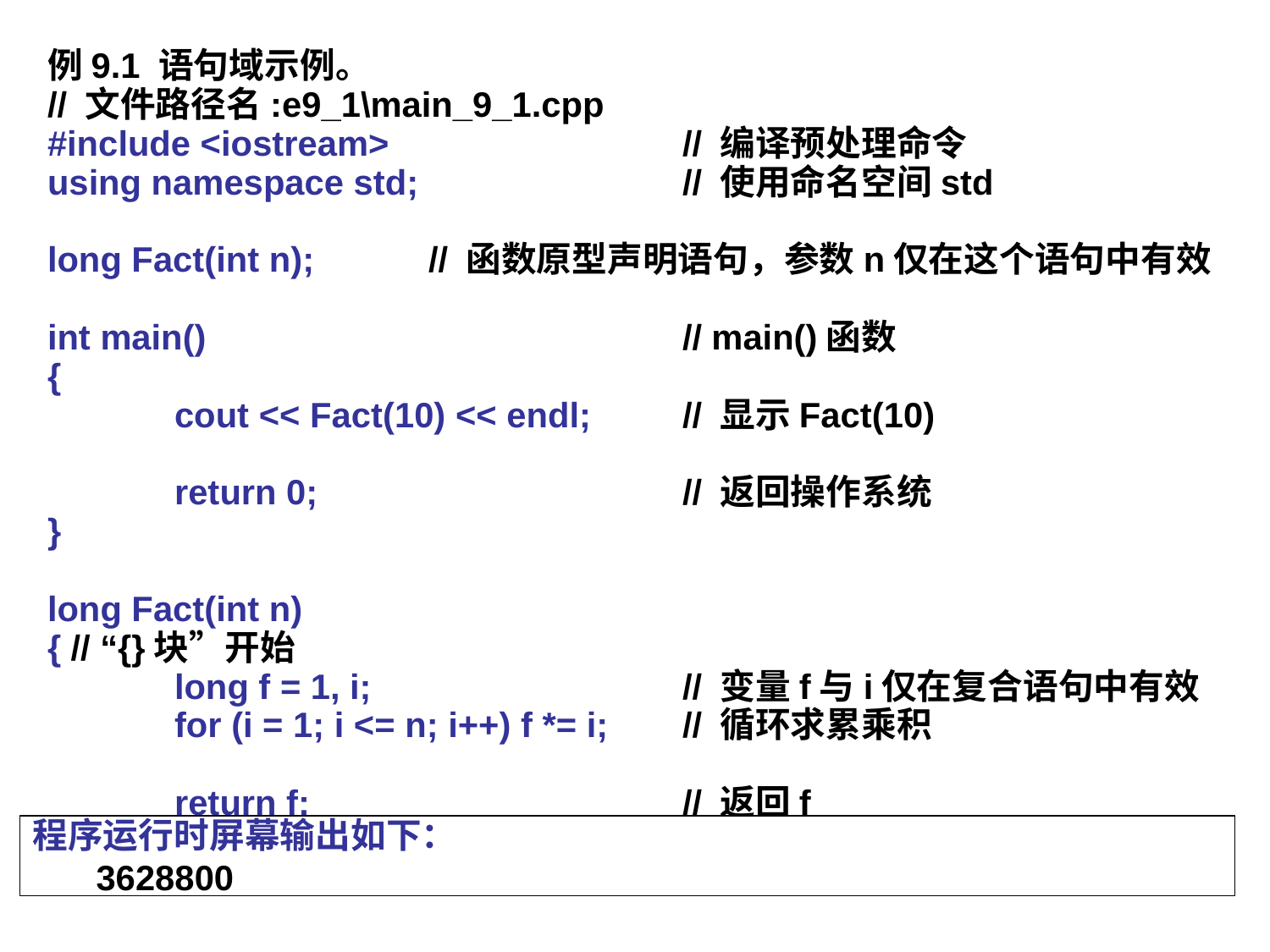

例9.1 语句域示例。
// 文件路径名:e9_1\main_9_1.cpp
#include <iostream>               		// 编译预处理命令
using namespace std;			// 使用命名空间std

long Fact(int n);	// 函数原型声明语句，参数n仅在这个语句中有效

int main()				// main()函数
{
	cout << Fact(10) << endl;	// 显示Fact(10)

	return 0;			// 返回操作系统
}

long Fact(int n)
{ // “{}块”开始
	long f = 1, i;			// 变量f与i仅在复合语句中有效
	for (i = 1; i <= n; i++) f *= i;	// 循环求累乘积

	return f;			// 返回f
} // “{}块”结束
程序运行时屏幕输出如下：
3628800